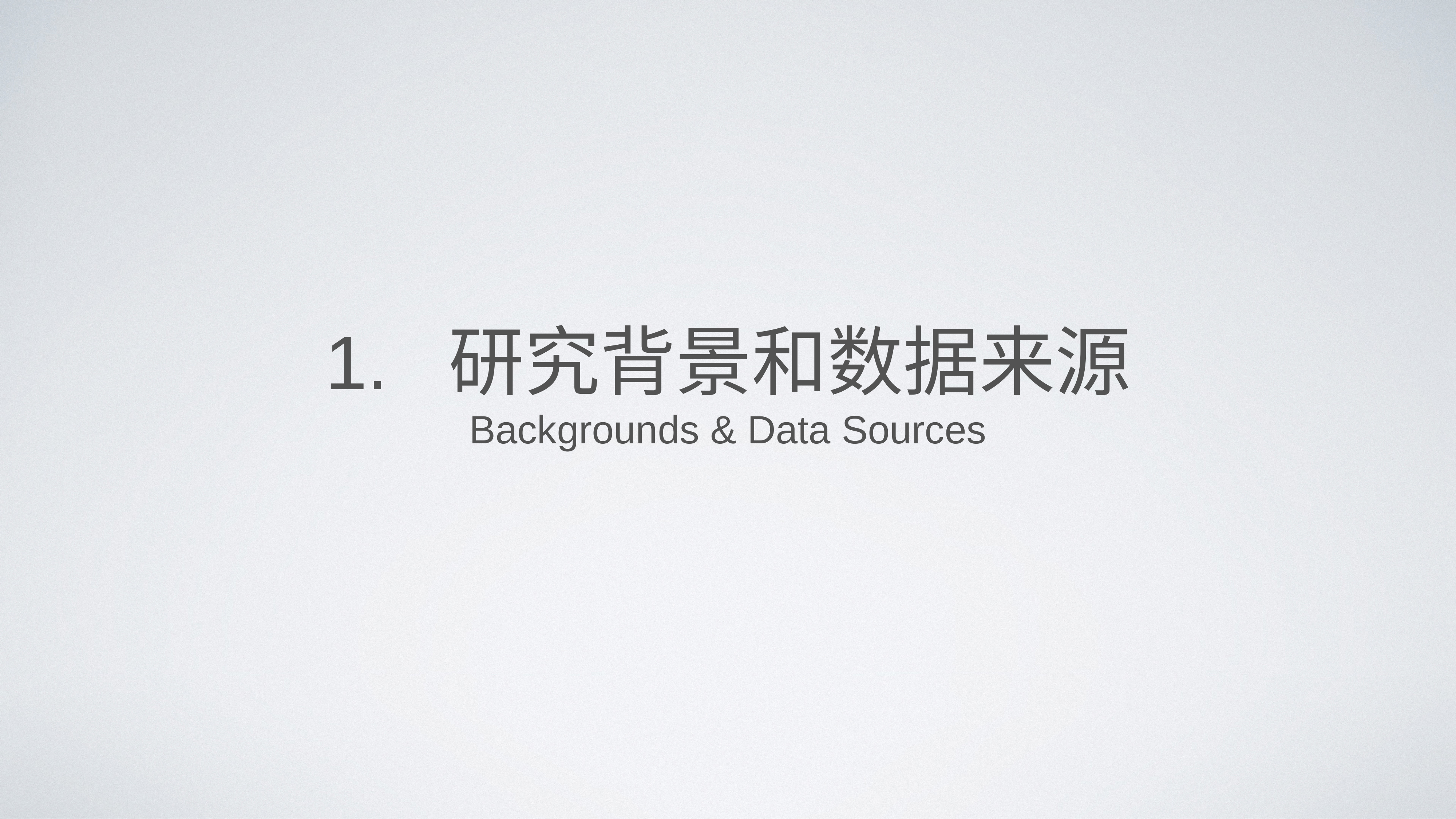

# 1.  研究背景和数据来源
Backgrounds & Data Sources